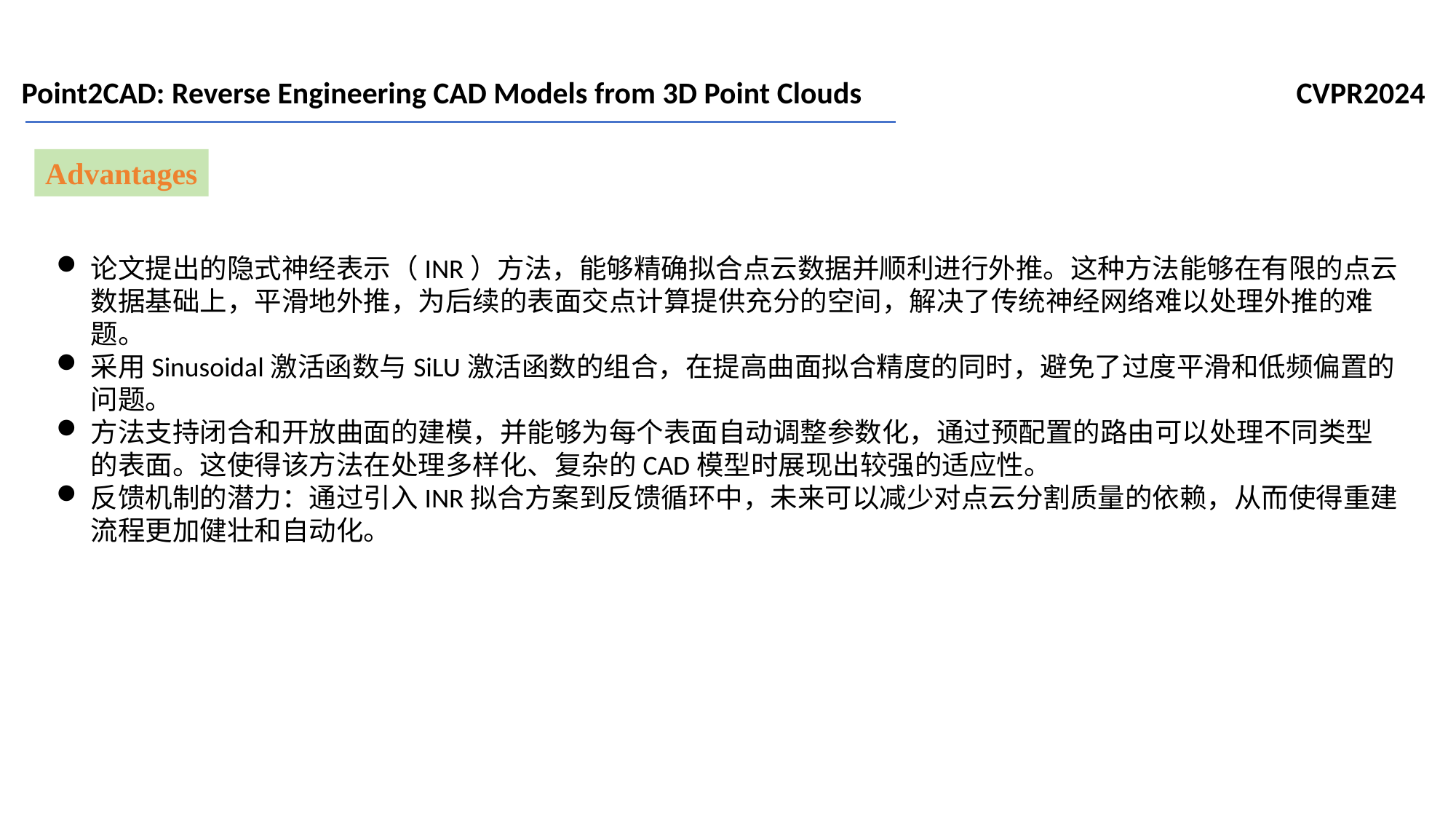

Point2CAD: Reverse Engineering CAD Models from 3D Point Clouds                                                               CVPR2024
Advantages
论文提出的隐式神经表示（INR）方法，能够精确拟合点云数据并顺利进行外推。这种方法能够在有限的点云数据基础上，平滑地外推，为后续的表面交点计算提供充分的空间，解决了传统神经网络难以处理外推的难题。
采用Sinusoidal激活函数与SiLU激活函数的组合，在提高曲面拟合精度的同时，避免了过度平滑和低频偏置的问题。
方法支持闭合和开放曲面的建模，并能够为每个表面自动调整参数化，通过预配置的路由可以处理不同类型的表面。这使得该方法在处理多样化、复杂的CAD模型时展现出较强的适应性。
反馈机制的潜力：通过引入INR拟合方案到反馈循环中，未来可以减少对点云分割质量的依赖，从而使得重建流程更加健壮和自动化。